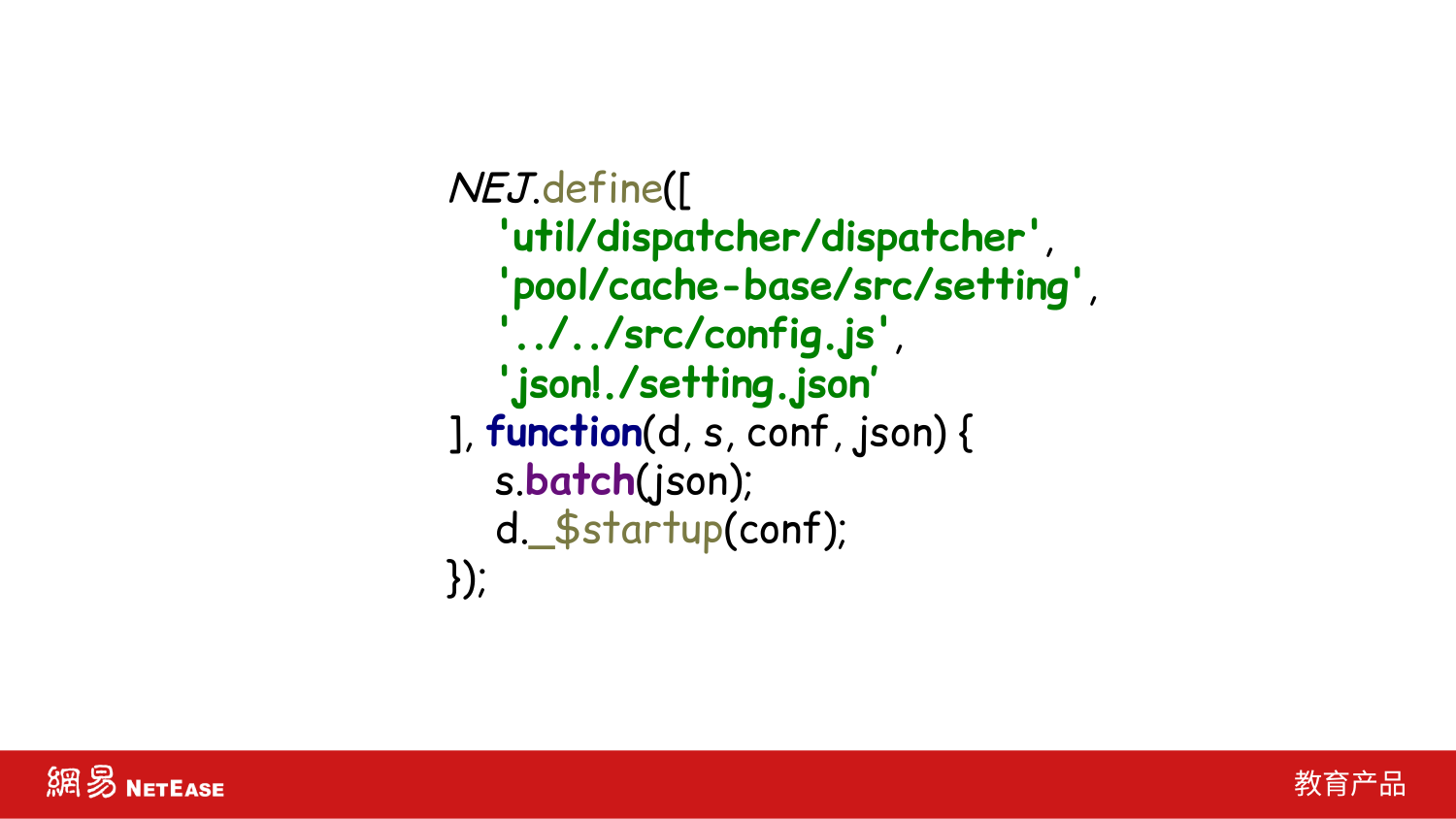

NEJ.define([
    'util/dispatcher/dispatcher',
    'pool/cache-base/src/setting',
    '../../src/config.js',
    'json!./setting.json’
], function(d, s, conf, json) {
    s.batch(json);
    d._$startup(conf);
});
教育产品